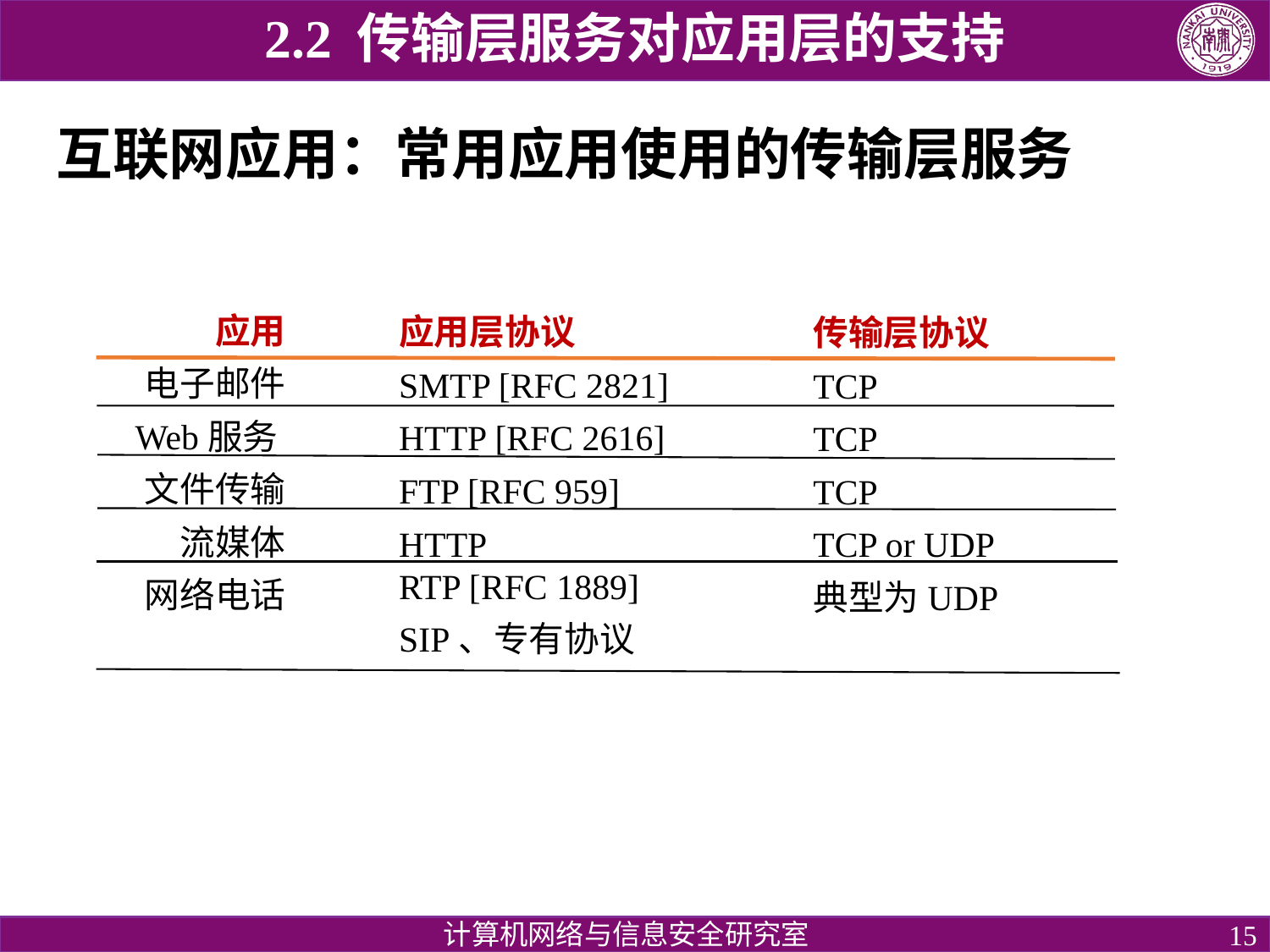

2.2 传输层服务对应用层的支持
# 互联网应用：常用应用使用的传输层服务
应用
电子邮件
Web服务
文件传输
流媒体
网络电话

应用层协议
SMTP [RFC 2821]
HTTP [RFC 2616]
FTP [RFC 959]
HTTP
RTP [RFC 1889]
SIP、专有协议
传输层协议
TCP
TCP
TCP
TCP or UDP
典型为UDP